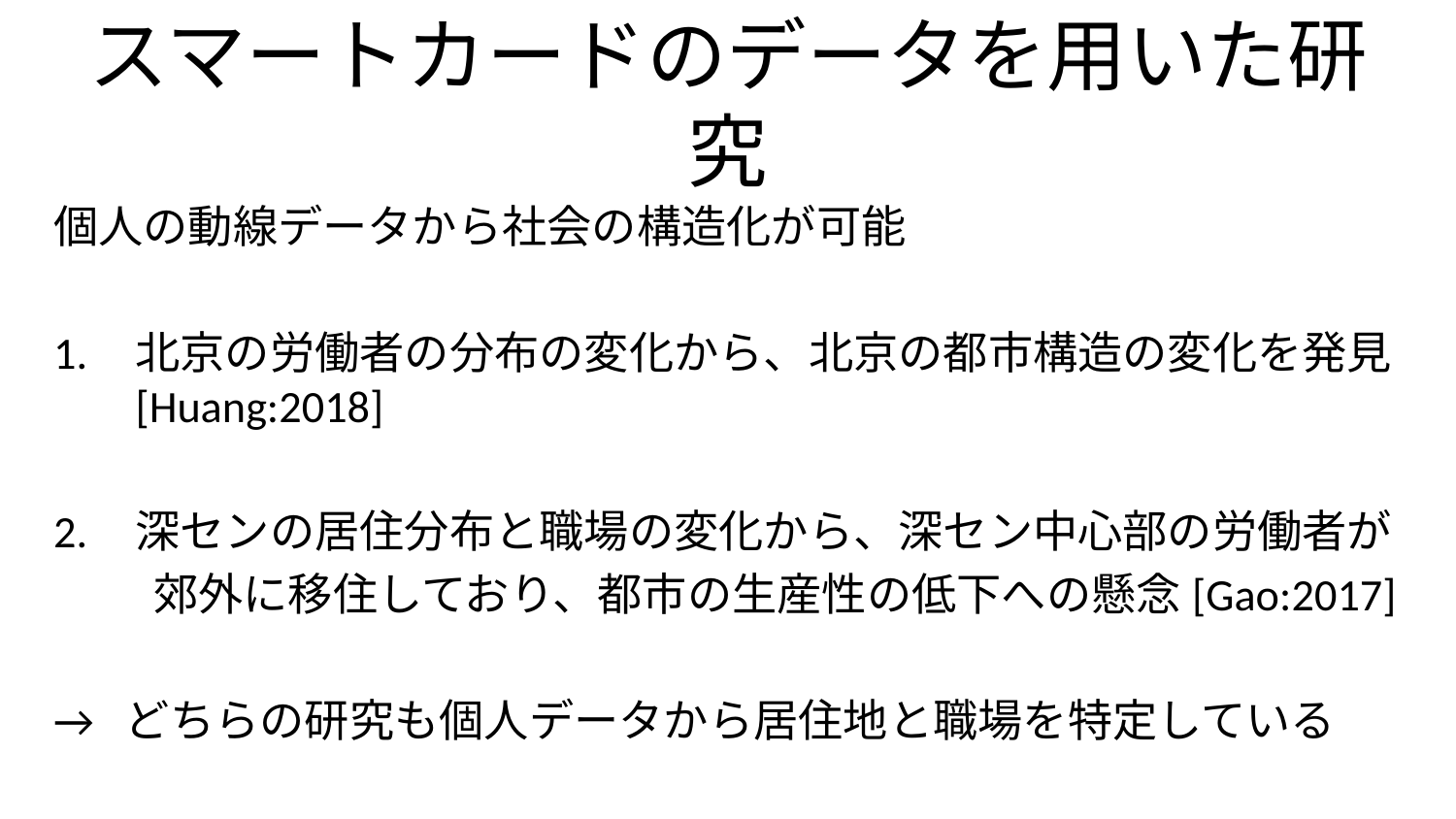

# スマートカードのデータを用いた研究
個人の動線データから社会の構造化が可能

北京の労働者の分布の変化から、北京の都市構造の変化を発見[Huang:2018]

深センの居住分布と職場の変化から、深セン中心部の労働者が
　　 郊外に移住しており、都市の生産性の低下への懸念[Gao:2017]

→  どちらの研究も個人データから居住地と職場を特定している